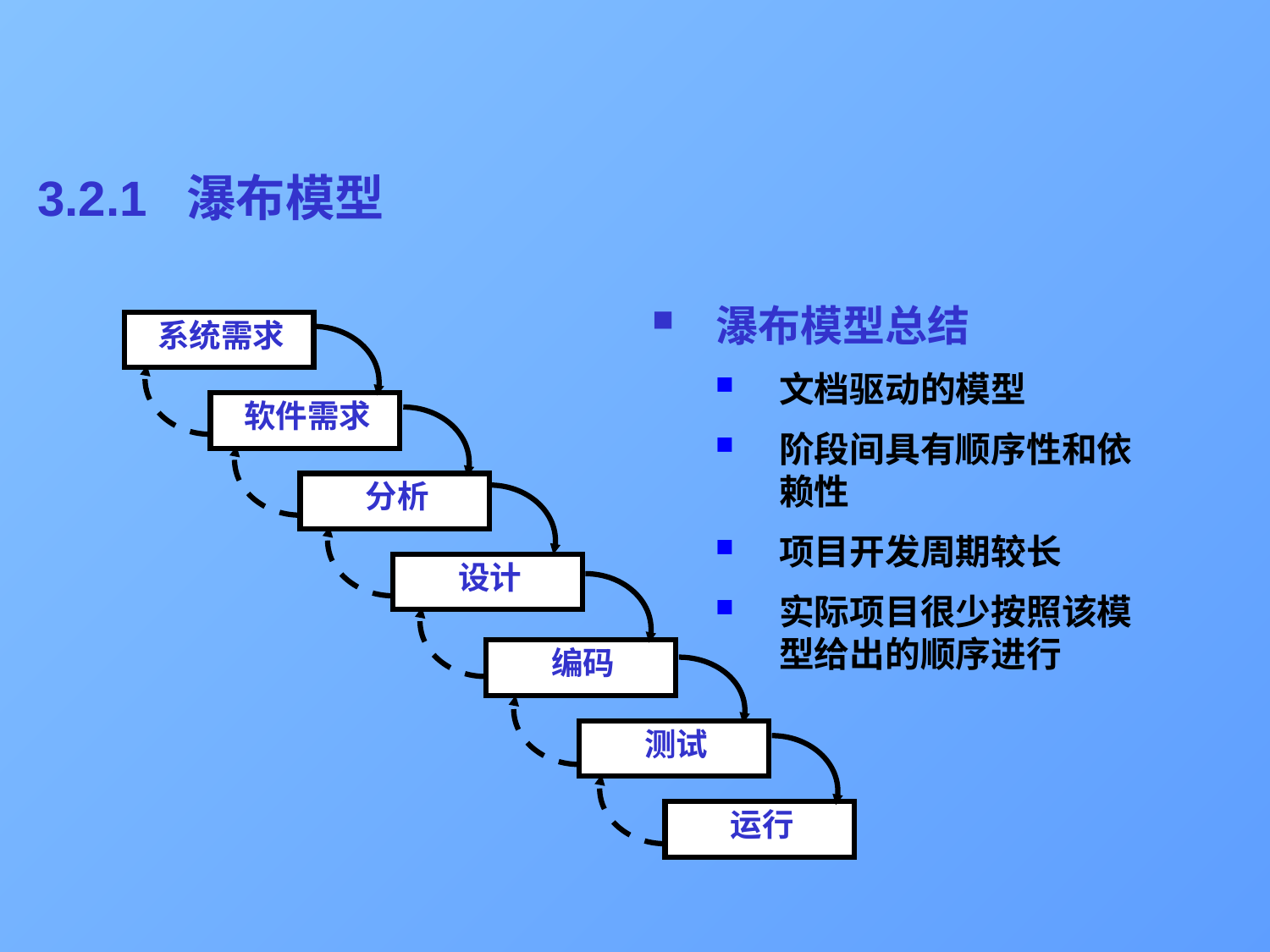

# 3.2.1  瀑布模型
瀑布模型总结
文档驱动的模型
阶段间具有顺序性和依赖性
项目开发周期较长
实际项目很少按照该模型给出的顺序进行

系统需求

软件需求

分析

设计

编码

测试

运行